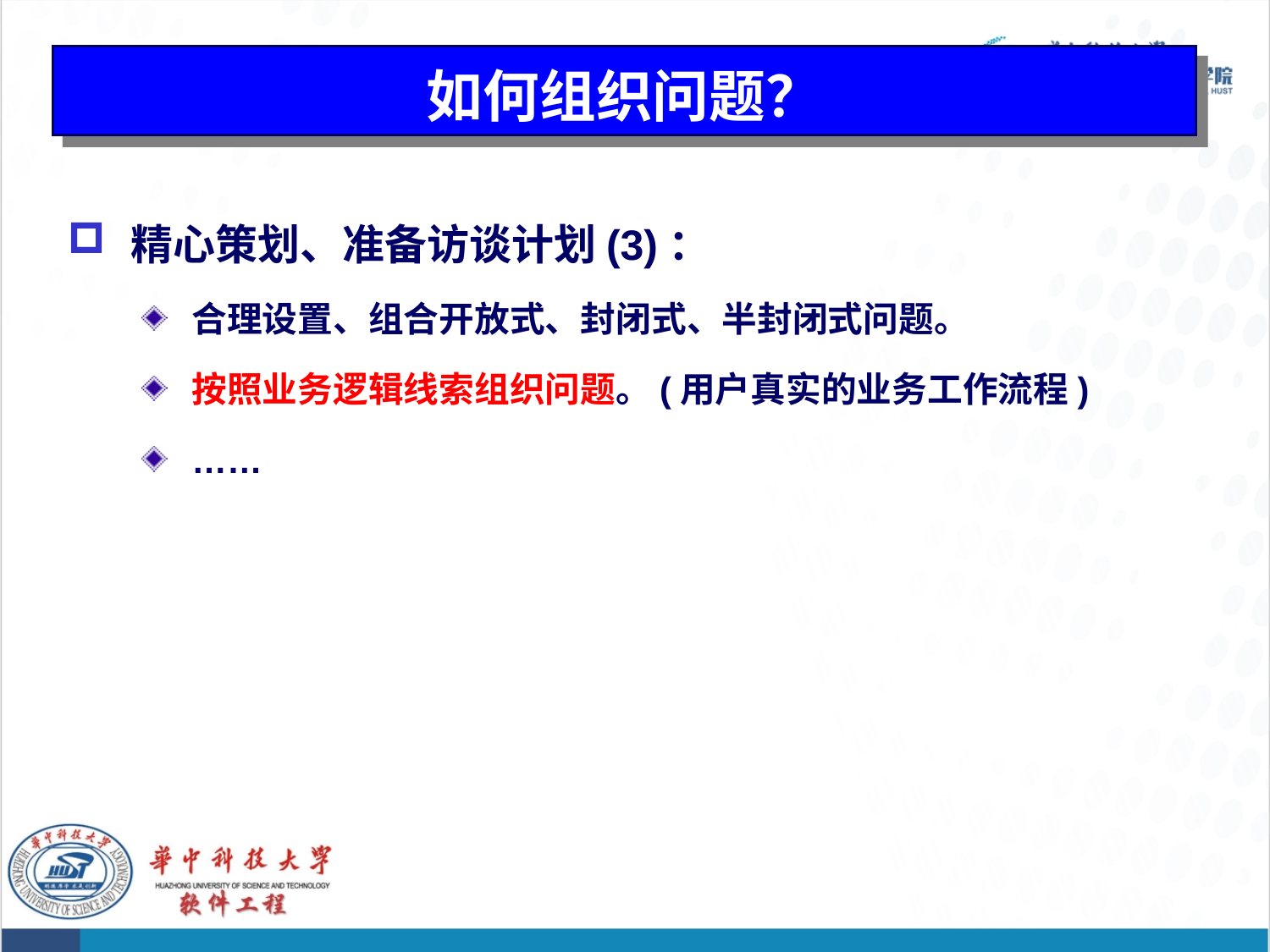

# 如何组织问题？
精心策划、准备访谈计划(3)：
合理设置、组合开放式、封闭式、半封闭式问题。
按照业务逻辑线索组织问题。(用户真实的业务工作流程)
……